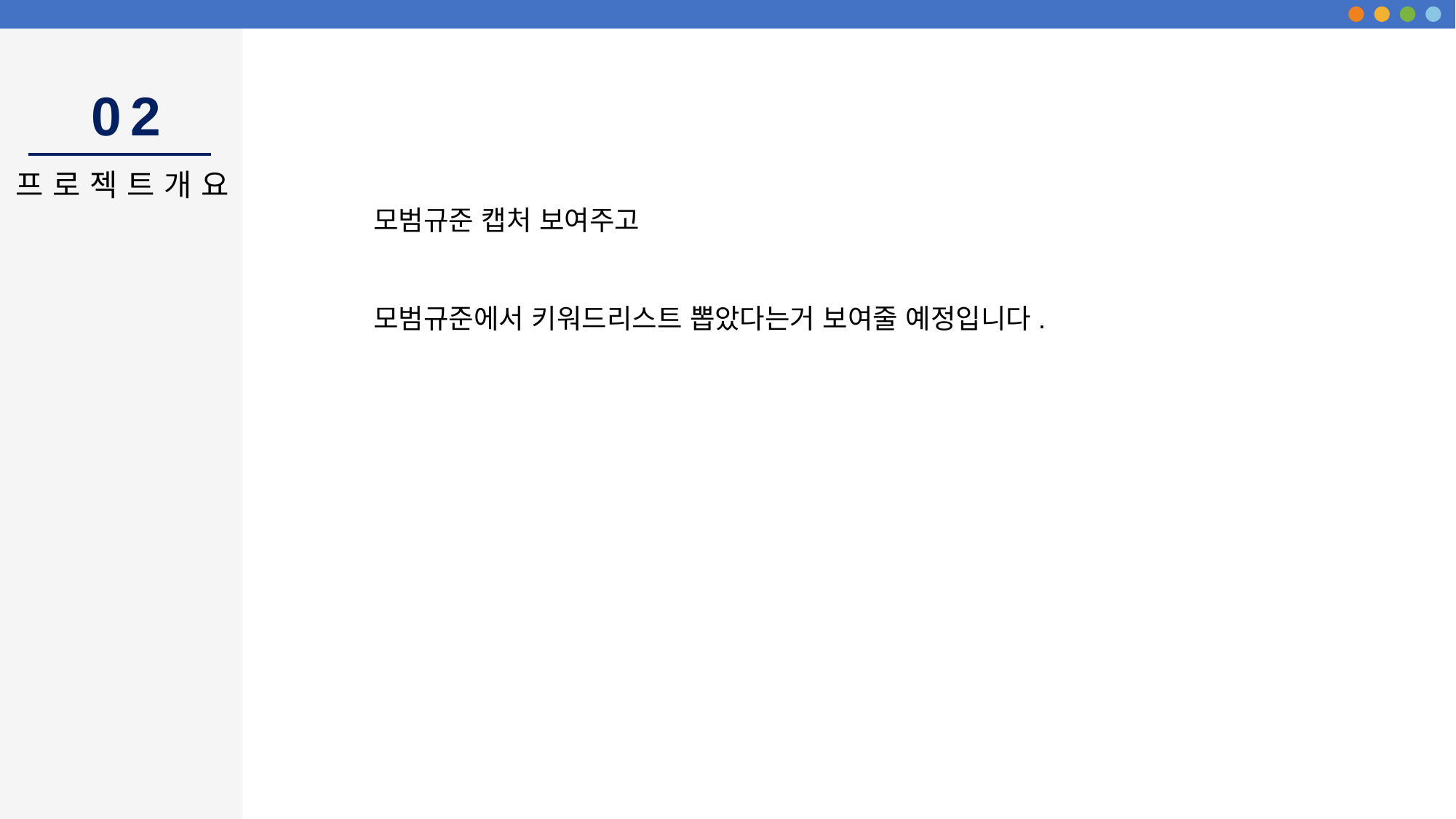

02
프로젝트개요
모범규준 캡처 보여주고

모범규준에서 키워드리스트 뽑았다는거 보여줄 예정입니다.